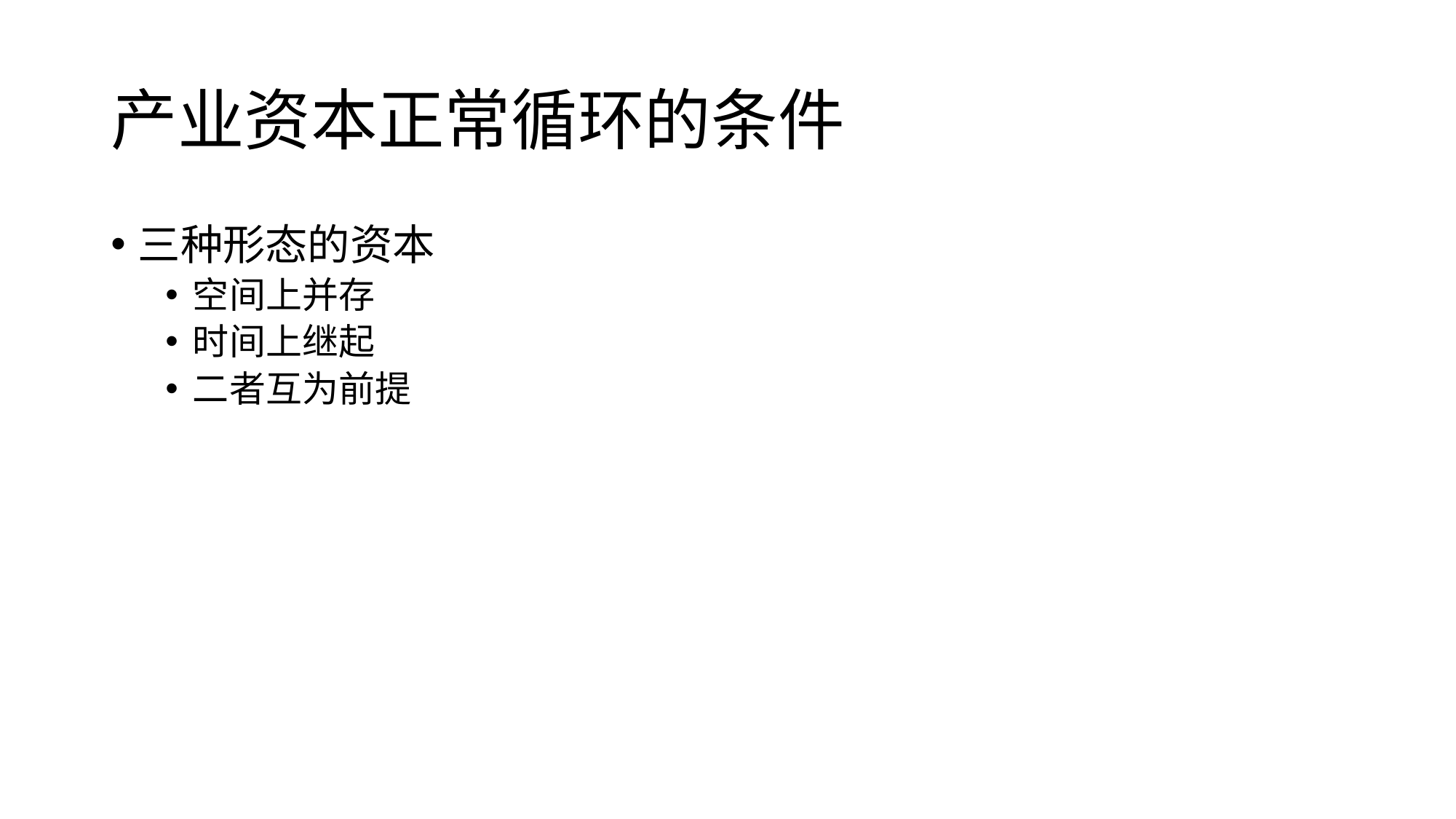

# 产业资本正常循环的条件
三种形态的资本
空间上并存
时间上继起
二者互为前提